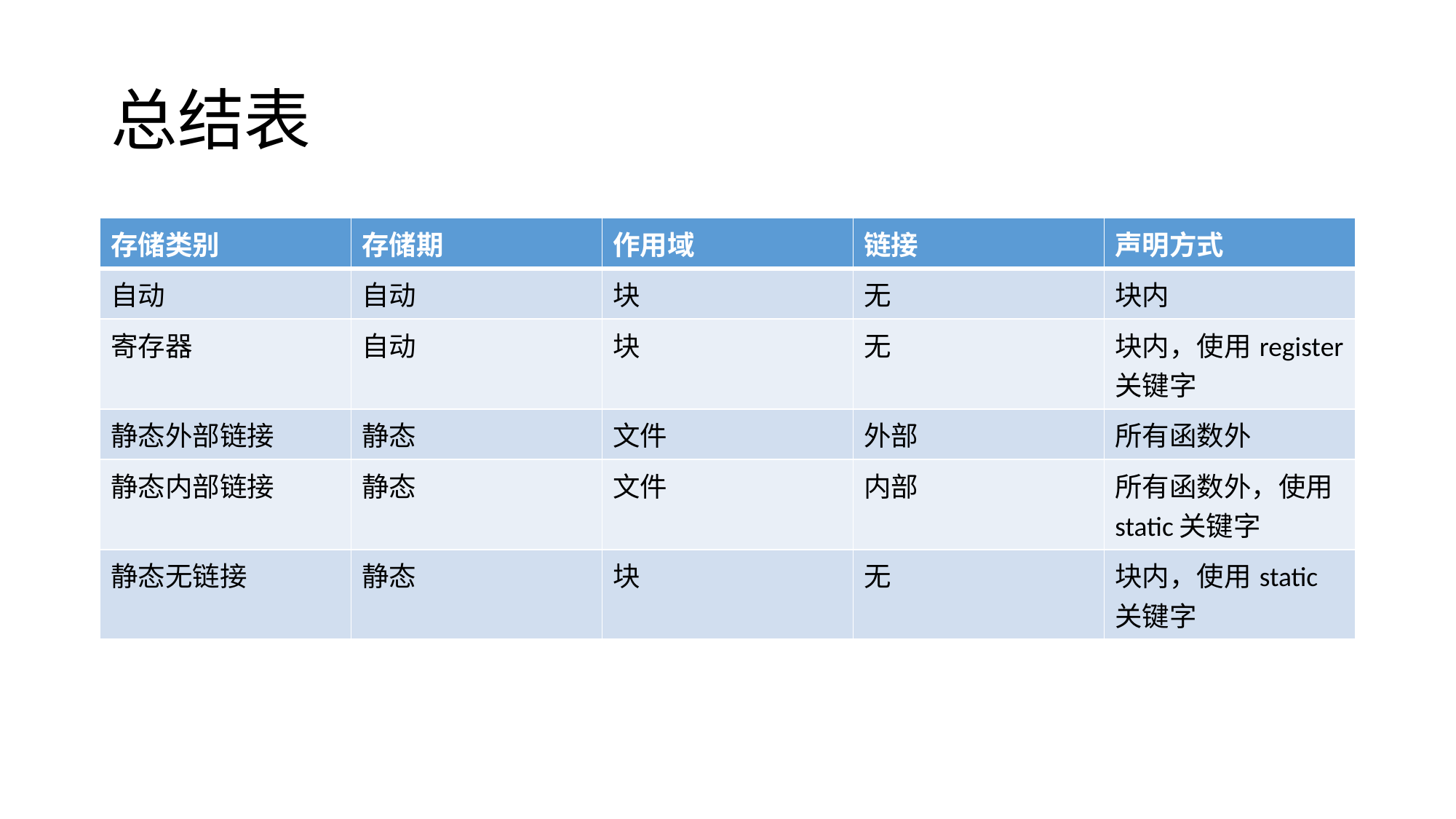

# 总结表
| 存储类别 | 存储期 | 作用域 | 链接 | 声明方式 |
| --- | --- | --- | --- | --- |
| 自动 | 自动 | 块 | 无 | 块内 |
| 寄存器 | 自动 | 块 | 无 | 块内，使用register关键字 |
| 静态外部链接 | 静态 | 文件 | 外部 | 所有函数外 |
| 静态内部链接 | 静态 | 文件 | 内部 | 所有函数外，使用static关键字 |
| 静态无链接 | 静态 | 块 | 无 | 块内，使用static关键字 |